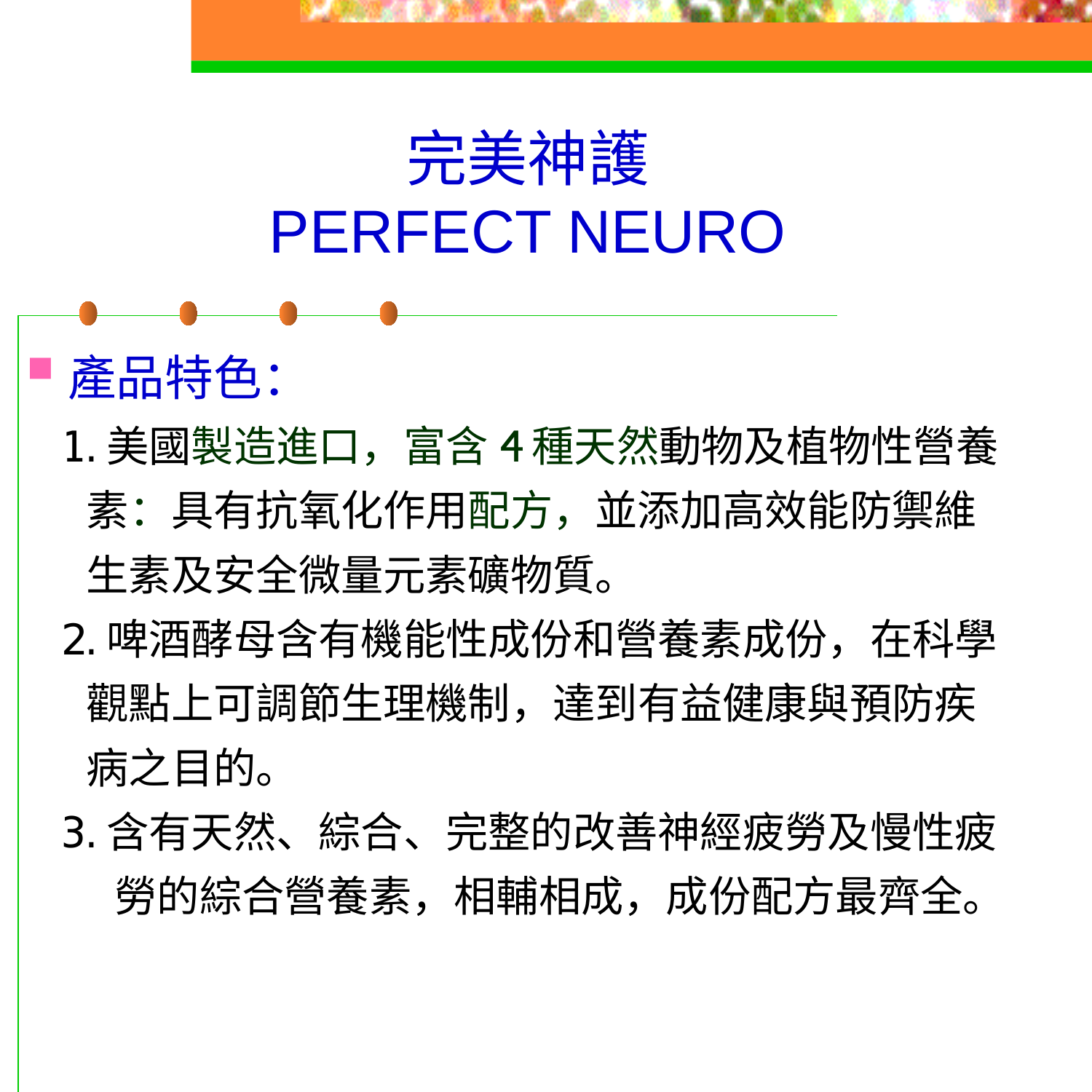

完美神護
PERFECT NEURO
產品特色：
   1.美國製造進口，富含4種天然動物及植物性營養
     素：具有抗氧化作用配方，並添加高效能防禦維
     生素及安全微量元素礦物質。
   2.啤酒酵母含有機能性成份和營養素成份，在科學
     觀點上可調節生理機制，達到有益健康與預防疾
     病之目的。
   3.含有天然、綜合、完整的改善神經疲勞及慢性疲
        勞的綜合營養素，相輔相成，成份配方最齊全。
23